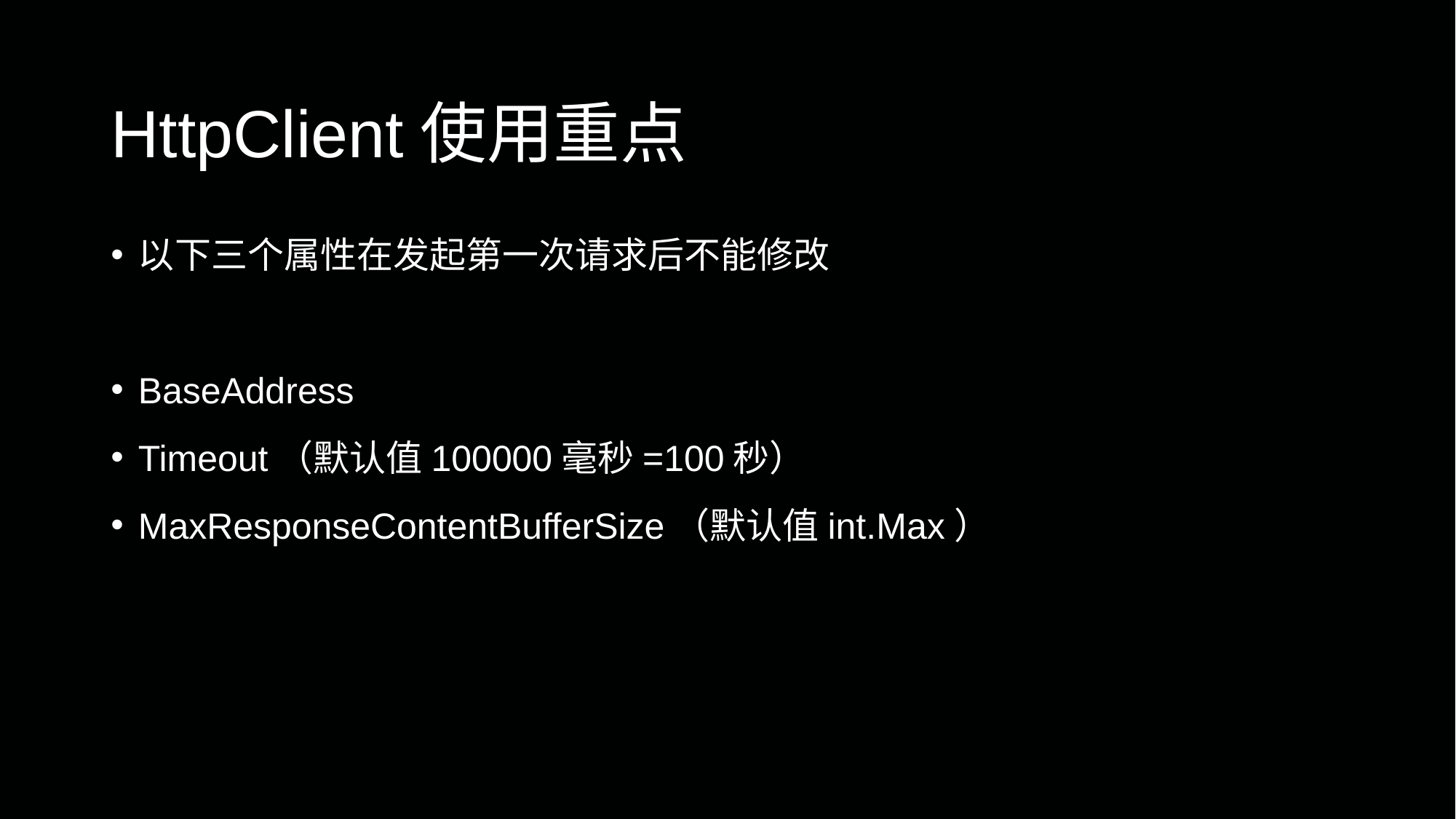

# HttpClient使用重点
以下三个属性在发起第一次请求后不能修改

BaseAddress
Timeout（默认值100000毫秒=100秒）
MaxResponseContentBufferSize（默认值int.Max）